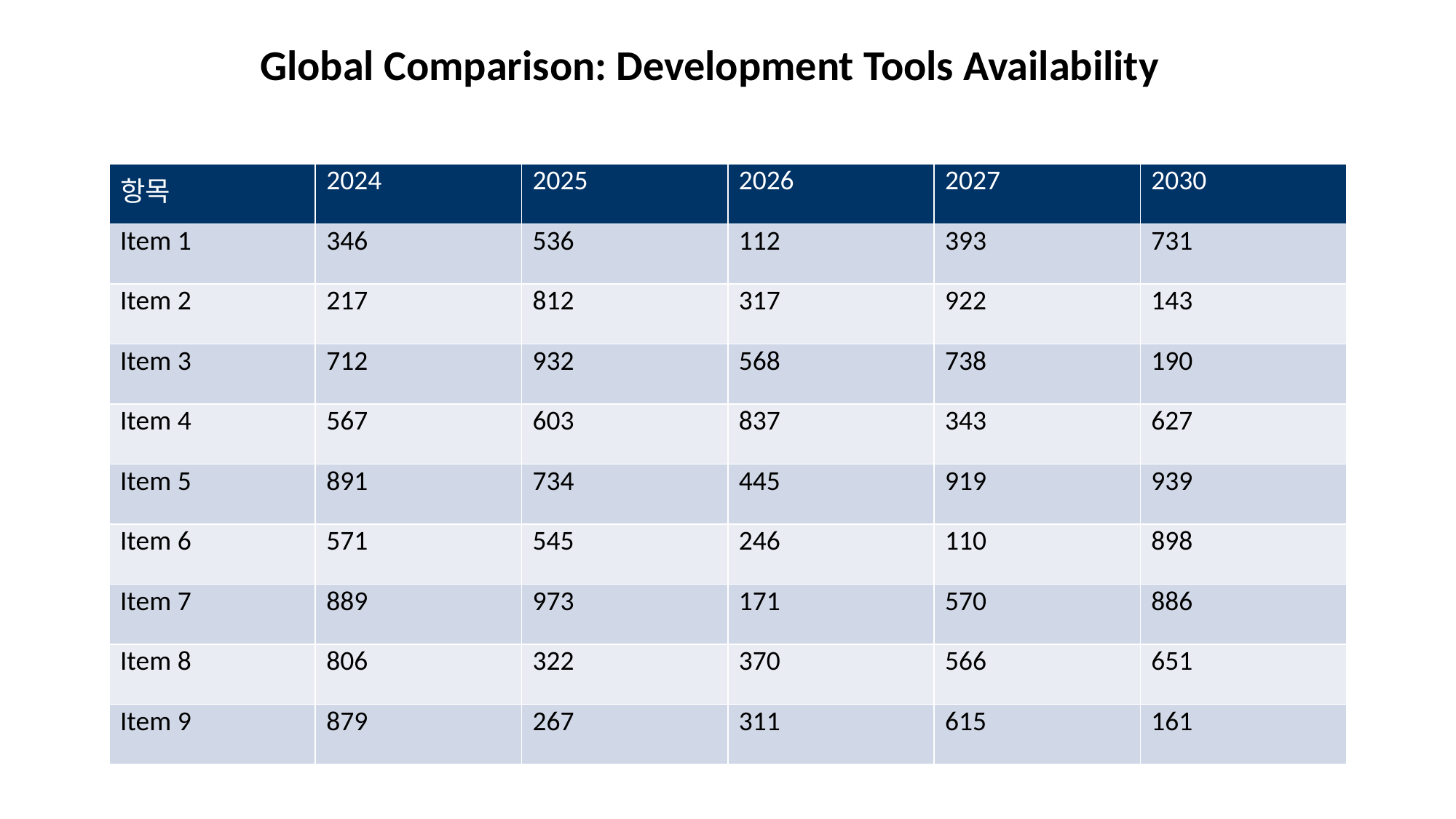

Global Comparison: Development Tools Availability
#
| 항목 | 2024 | 2025 | 2026 | 2027 | 2030 |
| --- | --- | --- | --- | --- | --- |
| Item 1 | 346 | 536 | 112 | 393 | 731 |
| Item 2 | 217 | 812 | 317 | 922 | 143 |
| Item 3 | 712 | 932 | 568 | 738 | 190 |
| Item 4 | 567 | 603 | 837 | 343 | 627 |
| Item 5 | 891 | 734 | 445 | 919 | 939 |
| Item 6 | 571 | 545 | 246 | 110 | 898 |
| Item 7 | 889 | 973 | 171 | 570 | 886 |
| Item 8 | 806 | 322 | 370 | 566 | 651 |
| Item 9 | 879 | 267 | 311 | 615 | 161 |